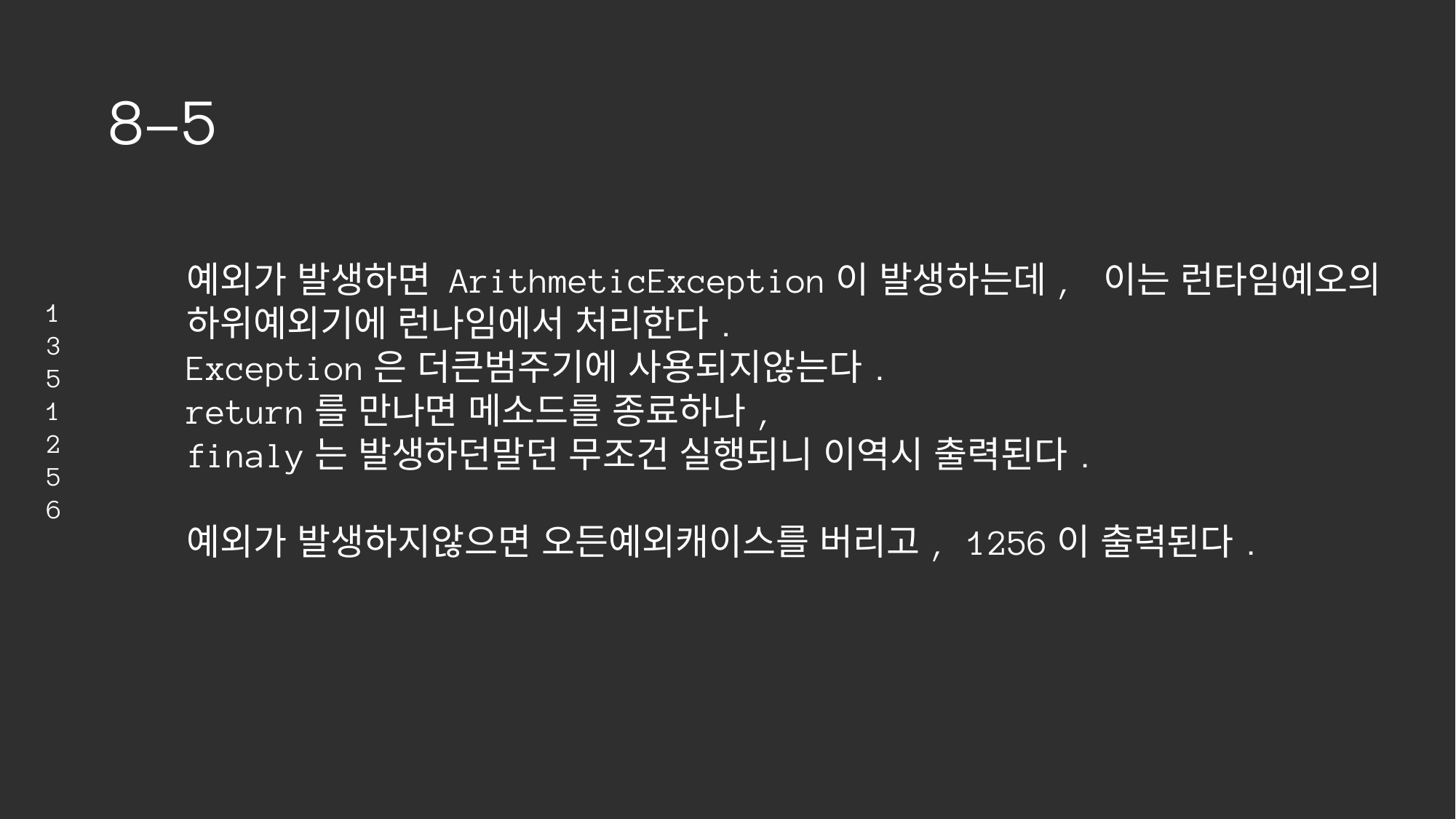

# 8-5
예외가 발생하면 ArithmeticException이 발생하는데, 이는 런타임예오의
하위예외기에 런나임에서 처리한다.
Exception은 더큰범주기에 사용되지않는다.
return를 만나면 메소드를 종료하나,
finaly는 발생하던말던 무조건 실행되니 이역시 출력된다.

예외가 발생하지않으면 오든예외캐이스를 버리고, 1256이 출력된다.
1
3
5
1
2
5
6